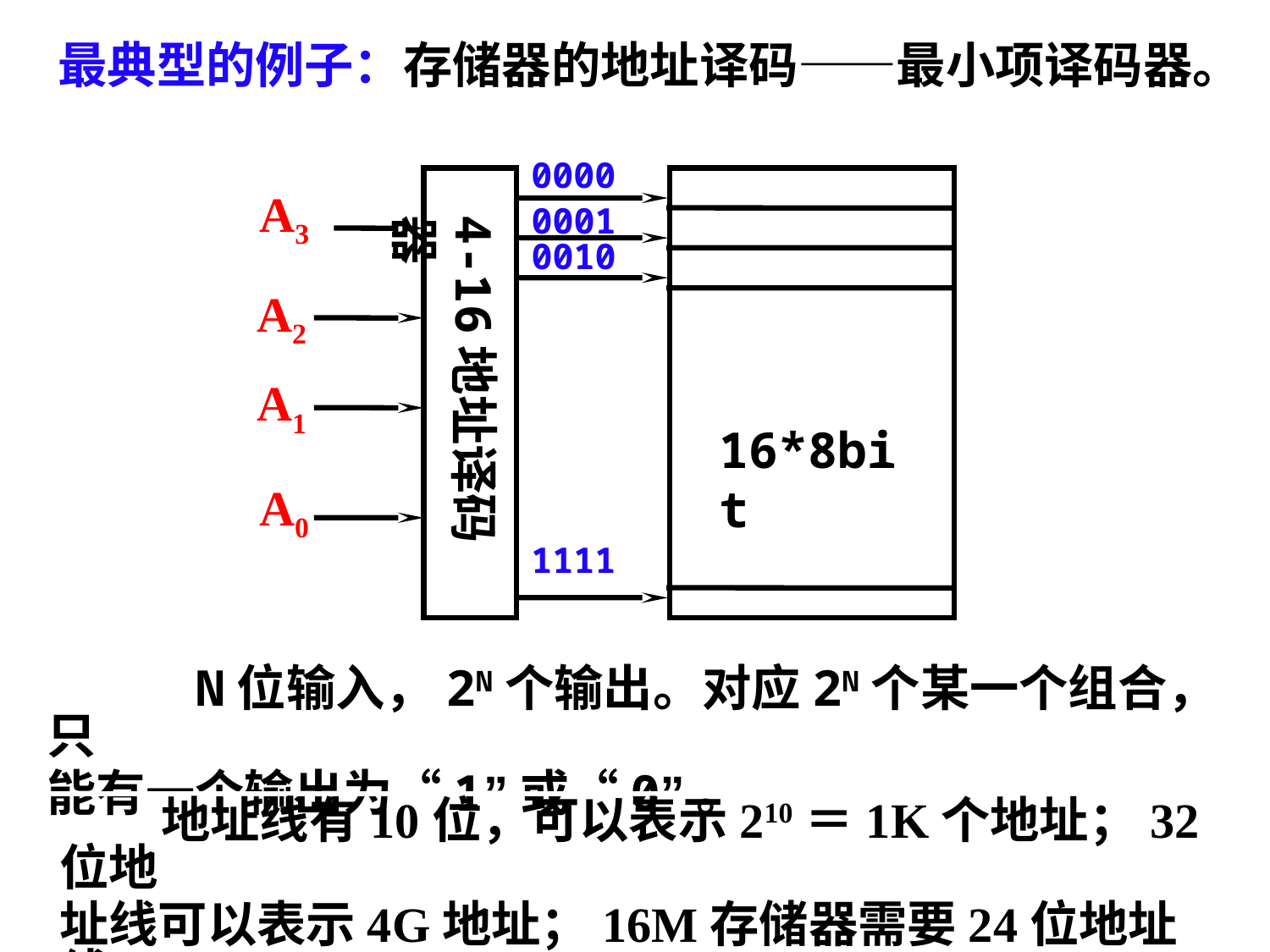

# 最典型的例子：存储器的地址译码——最小项译码器。
0000

A3
0001

4-16地址译码器

0010

A2

A1

16*8bit
A0

1111

     N位输入，2N个输出。对应2N个某一个组合，只
能有一个输出为“1”或“0”。
        地址线有10位，可以表示210＝1K个地址；32位地
址线可以表示4G地址；16M存储器需要24位地址线。